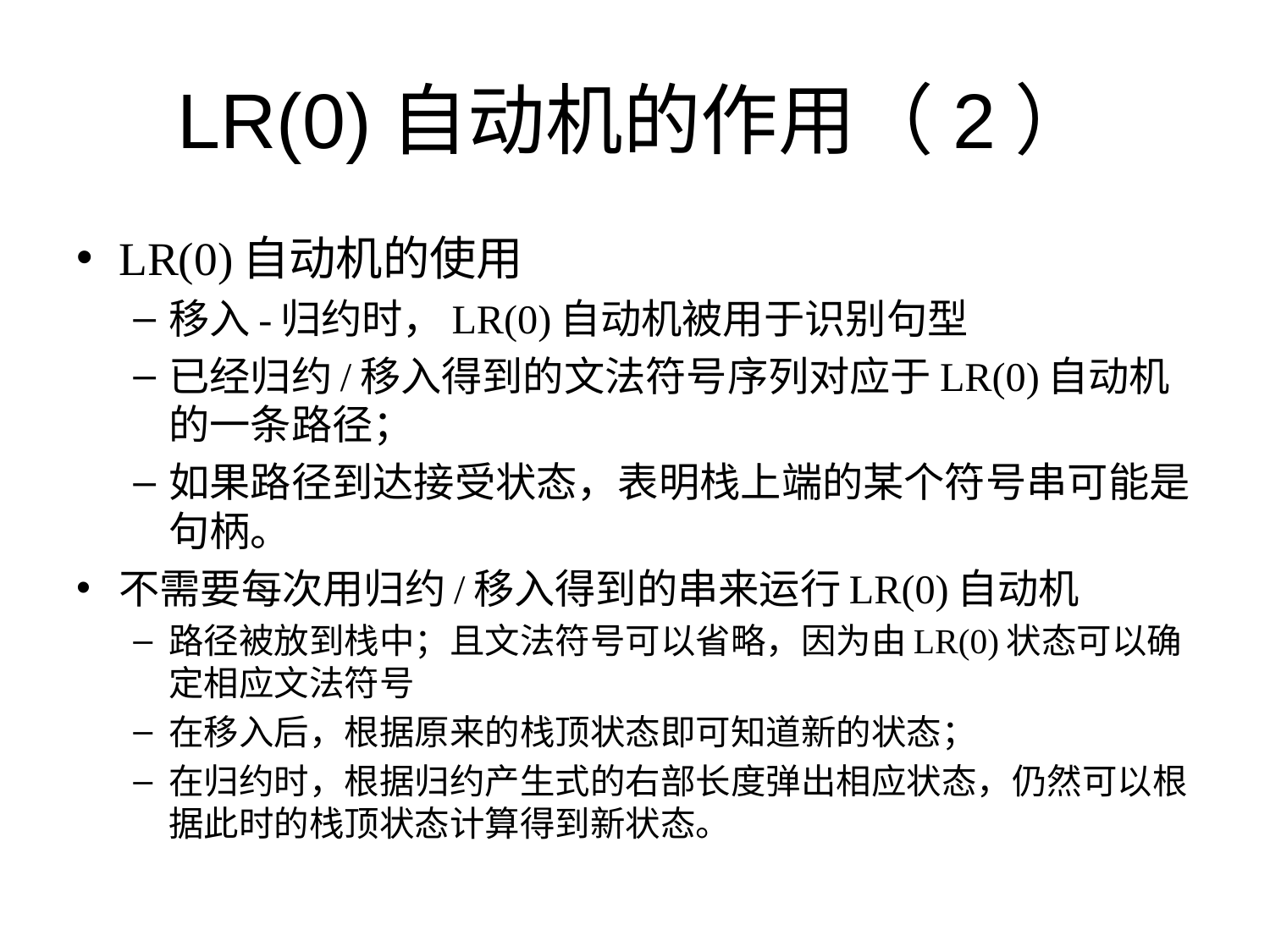

# LR(0)自动机的作用（2）
LR(0)自动机的使用
移入-归约时，LR(0)自动机被用于识别句型
已经归约/移入得到的文法符号序列对应于LR(0)自动机的一条路径；
如果路径到达接受状态，表明栈上端的某个符号串可能是句柄。
不需要每次用归约/移入得到的串来运行LR(0)自动机
路径被放到栈中；且文法符号可以省略，因为由LR(0)状态可以确定相应文法符号
在移入后，根据原来的栈顶状态即可知道新的状态；
在归约时，根据归约产生式的右部长度弹出相应状态，仍然可以根据此时的栈顶状态计算得到新状态。